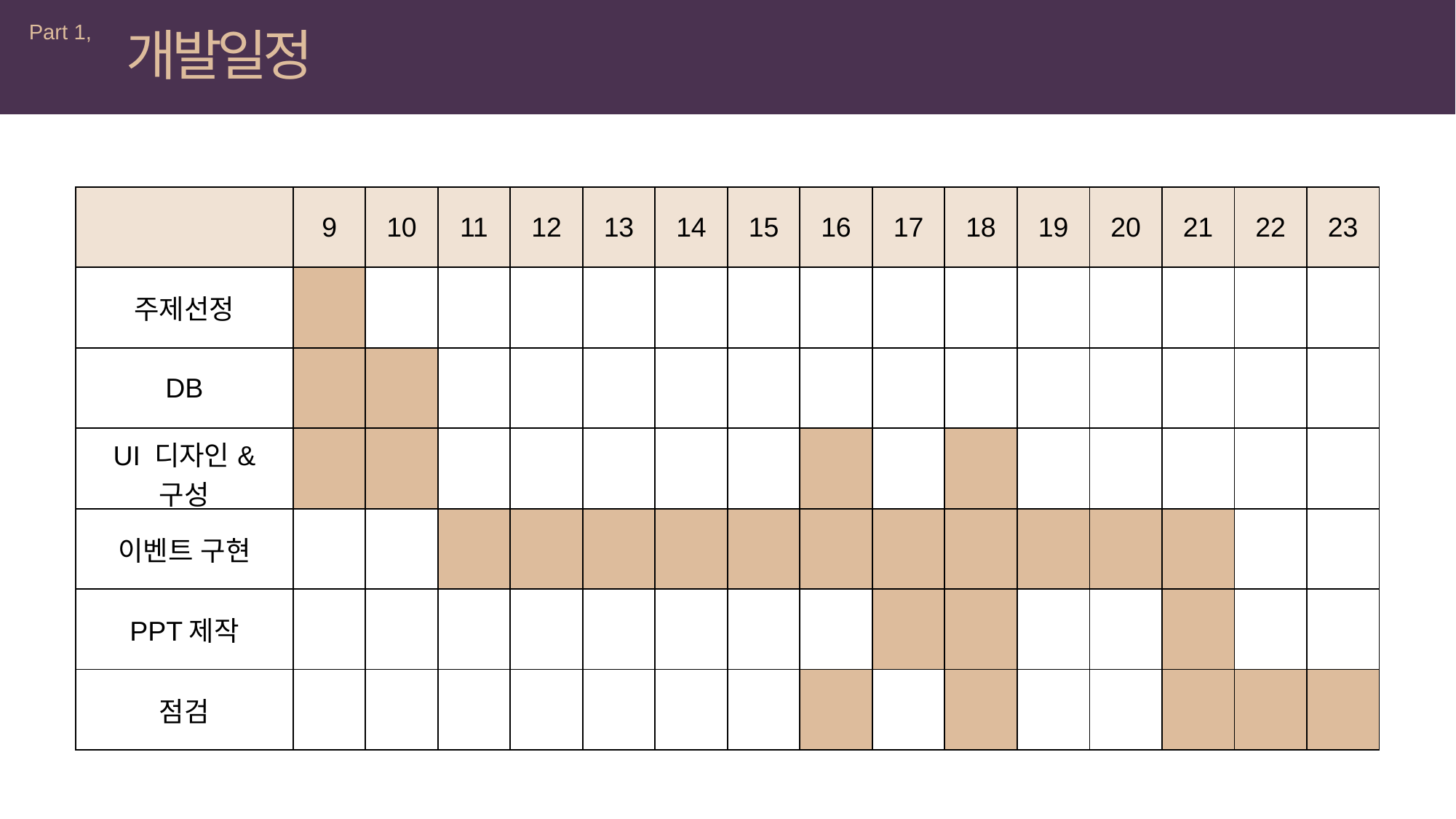

Part 1,
개발일정
|  | 9 | 10 | 11 | 12 | 13 | 14 | 15 | 16 | 17 | 18 | 19 | 20 | 21 | 22 | 23 |
| --- | --- | --- | --- | --- | --- | --- | --- | --- | --- | --- | --- | --- | --- | --- | --- |
| 주제선정 |  |  |  |  |  |  |  |  |  |  |  |  |  |  |  |
| DB |  |  |  |  |  |  |  |  |  |  |  |  |  |  |  |
| UI 디자인& 구성 |  |  |  |  |  |  |  |  |  |  |  |  |  |  |  |
| 이벤트 구현 |  |  |  |  |  |  |  |  |  |  |  |  |  |  |  |
| PPT제작 |  |  |  |  |  |  |  |  |  |  |  |  |  |  |  |
| 점검 |  |  |  |  |  |  |  |  |  |  |  |  |  |  |  |